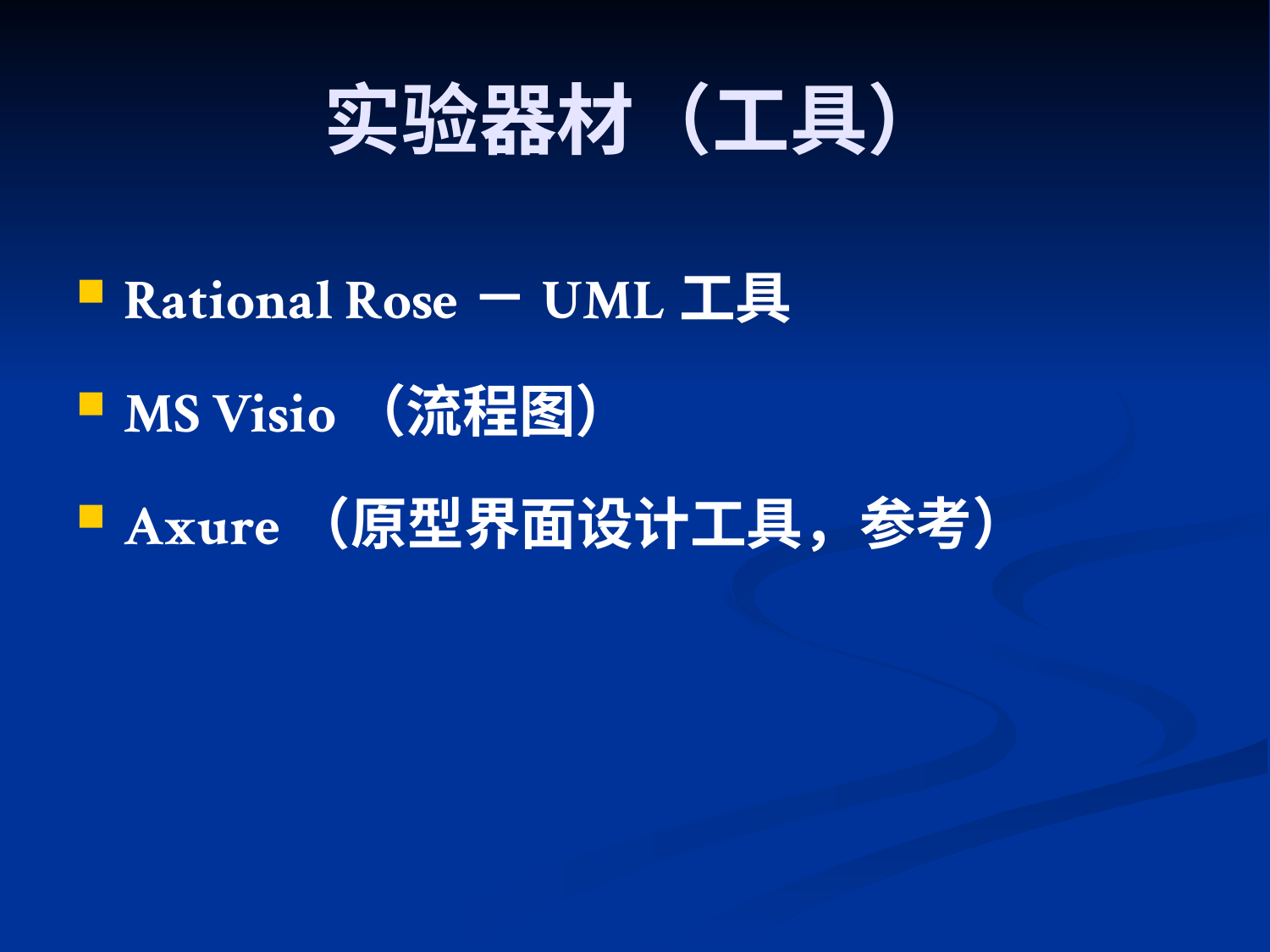

# 实验器材（工具）
Rational Rose－UML工具
MS Visio（流程图）
Axure（原型界面设计工具，参考）